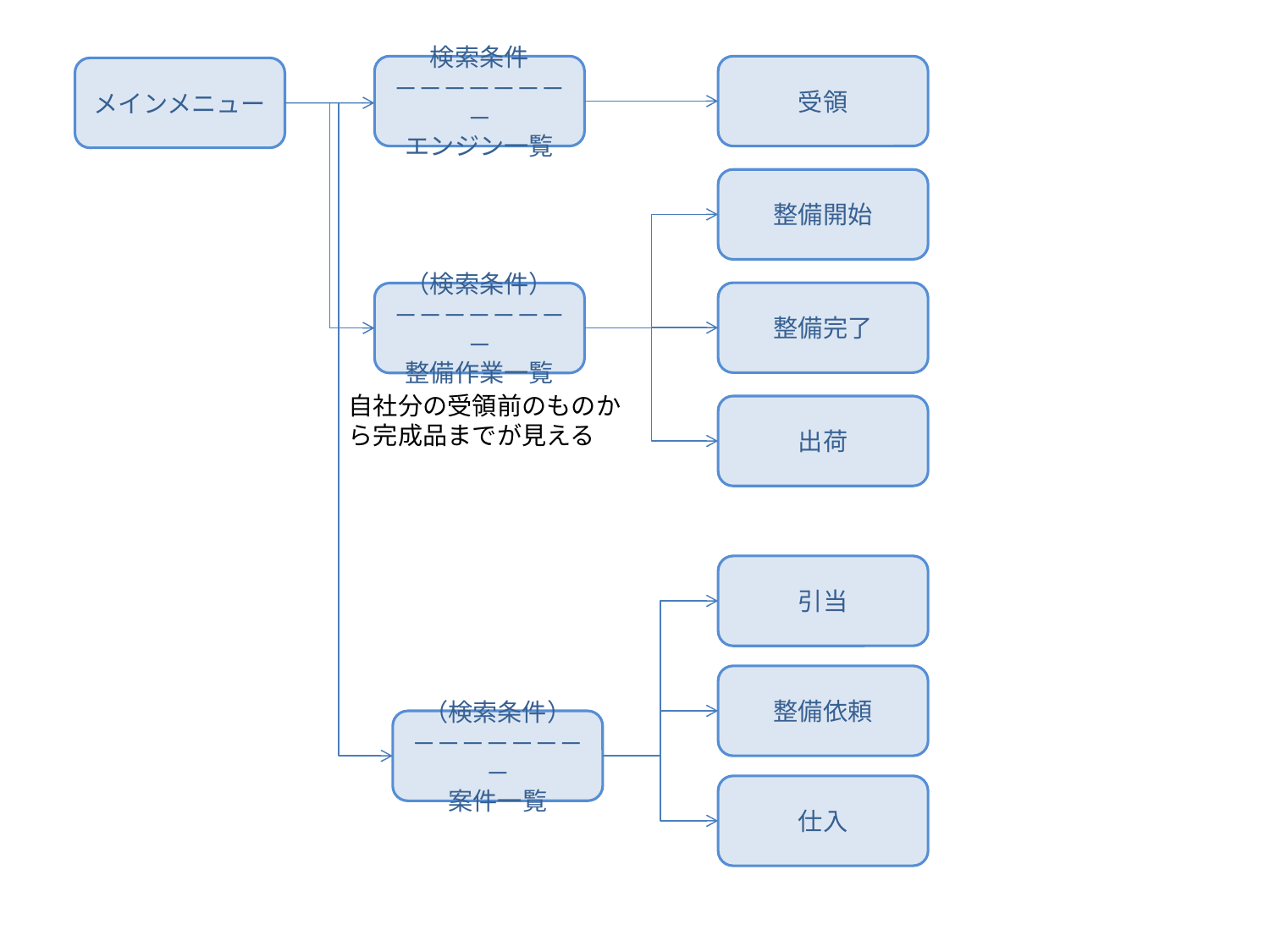

検索条件
─ ─ ─ ─ ─ ─ ─ ─
エンジン一覧
受領
メインメニュー
整備開始
整備完了
（検索条件）
─ ─ ─ ─ ─ ─ ─ ─
整備作業一覧
自社分の受領前のものから完成品までが見える
出荷
引当
整備依頼
（検索条件）
─ ─ ─ ─ ─ ─ ─ ─
案件一覧
仕入